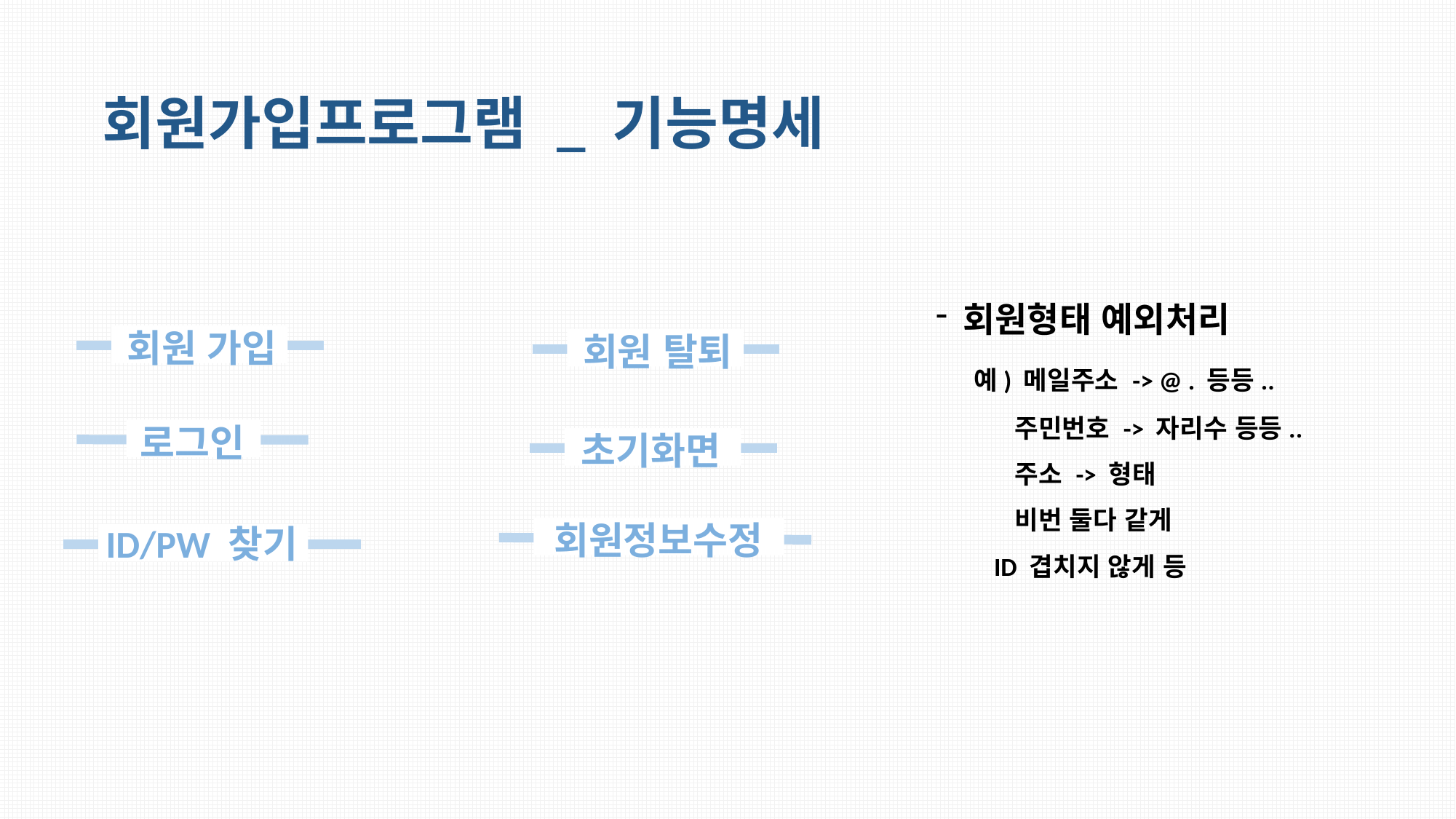

회원가입프로그램 _ 기능명세
회원형태 예외처리
   예) 메일주소 -> @ . 등등..
          주민번호 -> 자리수 등등..
          주소 -> 형태
          비번 둘다 같게
          ID 겹치지 않게 등
회원 가입
회원 탈퇴

로그인

초기화면

회원정보수정
ID/PW 찾기